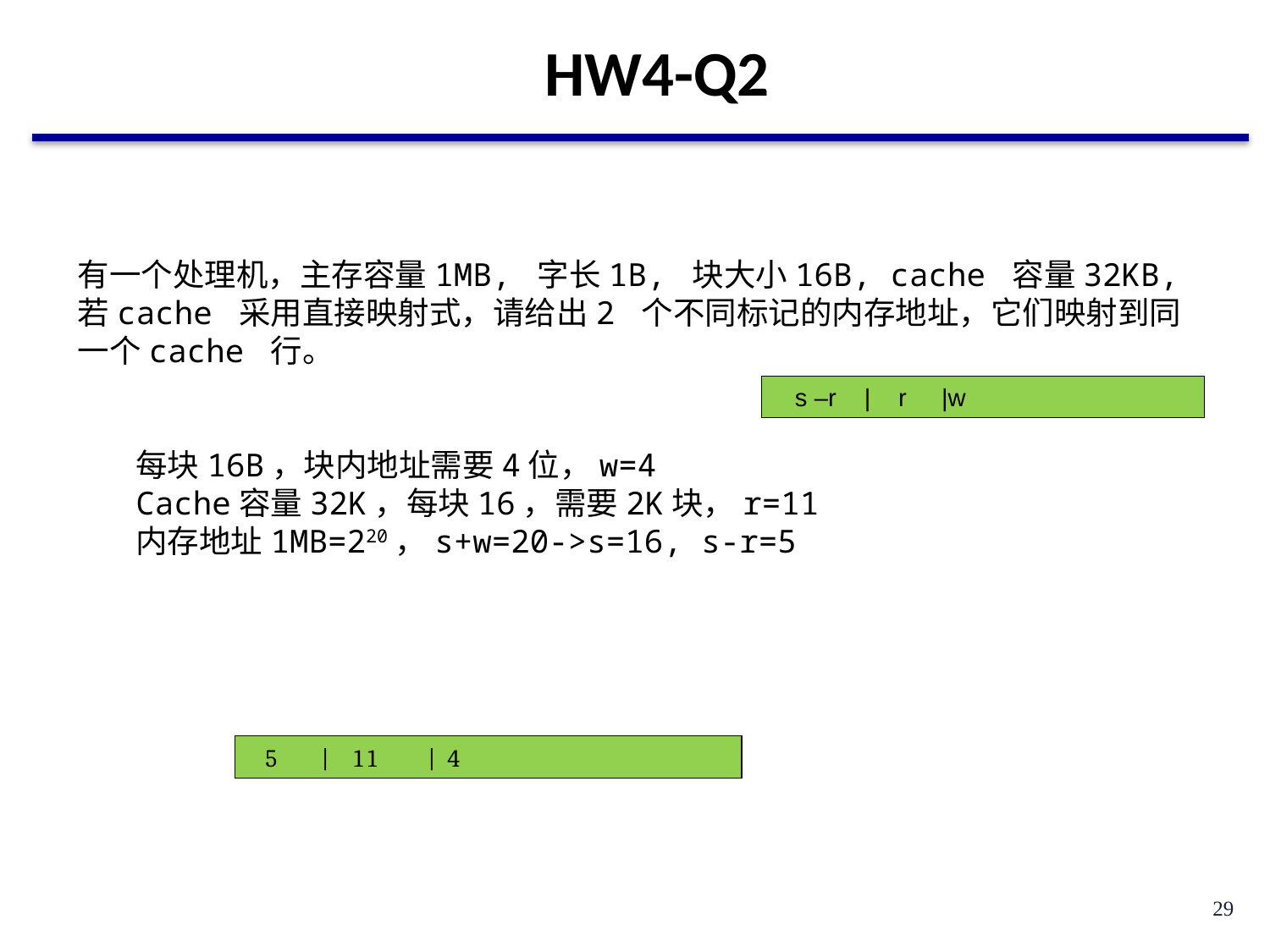

# HW4-Q2
有一个处理机，主存容量1MB, 字长1B, 块大小16B, cache 容量32KB, 若cache 采用直接映射式，请给出2 个不同标记的内存地址，它们映射到同一个cache 行。

每块16B，块内地址需要4位，w=4
Cache容量32K，每块16，需要2K块，r=11
内存地址1MB=220，s+w=20->s=16, s-r=5

   s –r    |    r     |w
   5        |    11         |  4
29